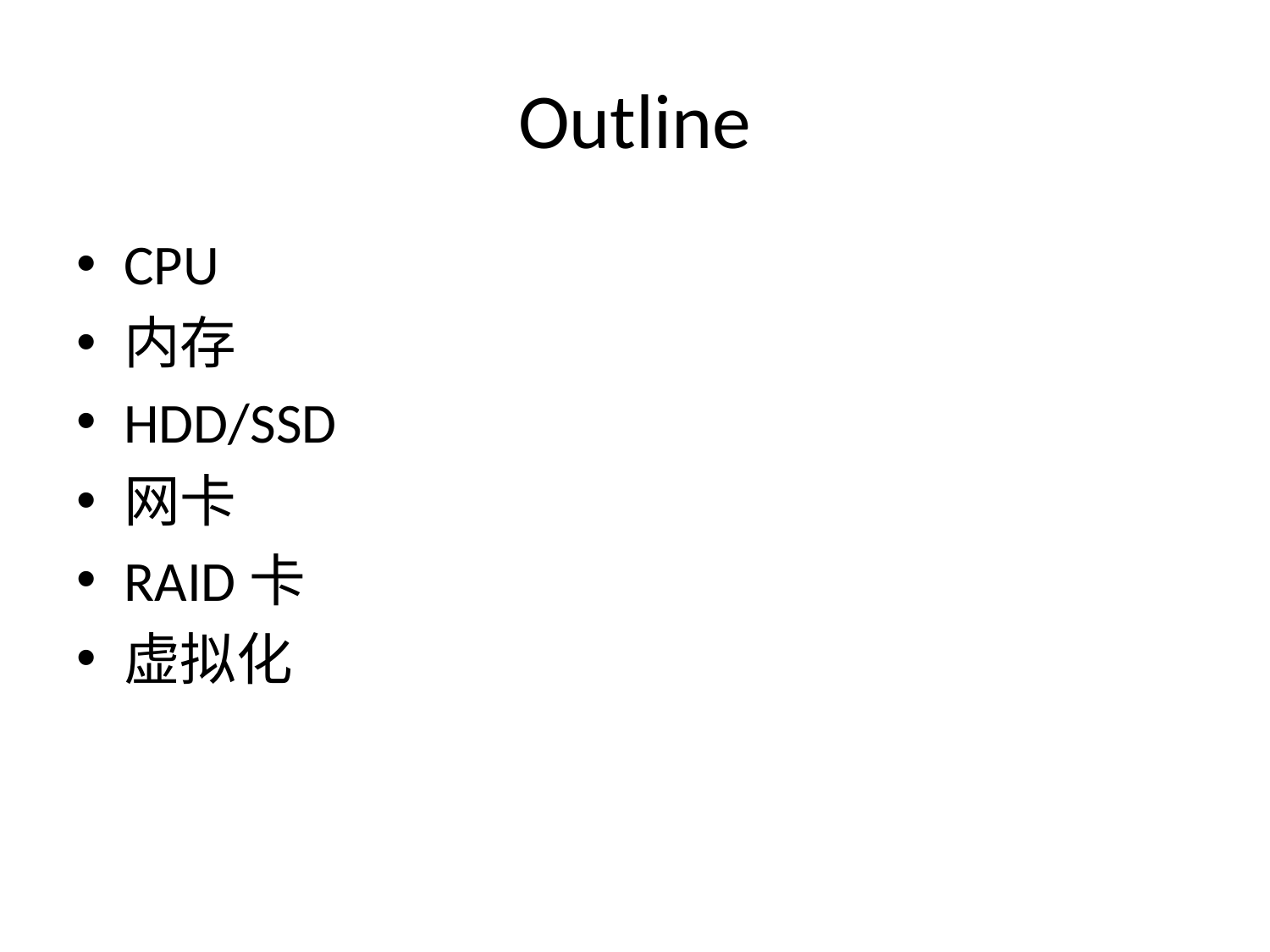

# Outline
CPU
内存
HDD/SSD
网卡
RAID卡
虚拟化